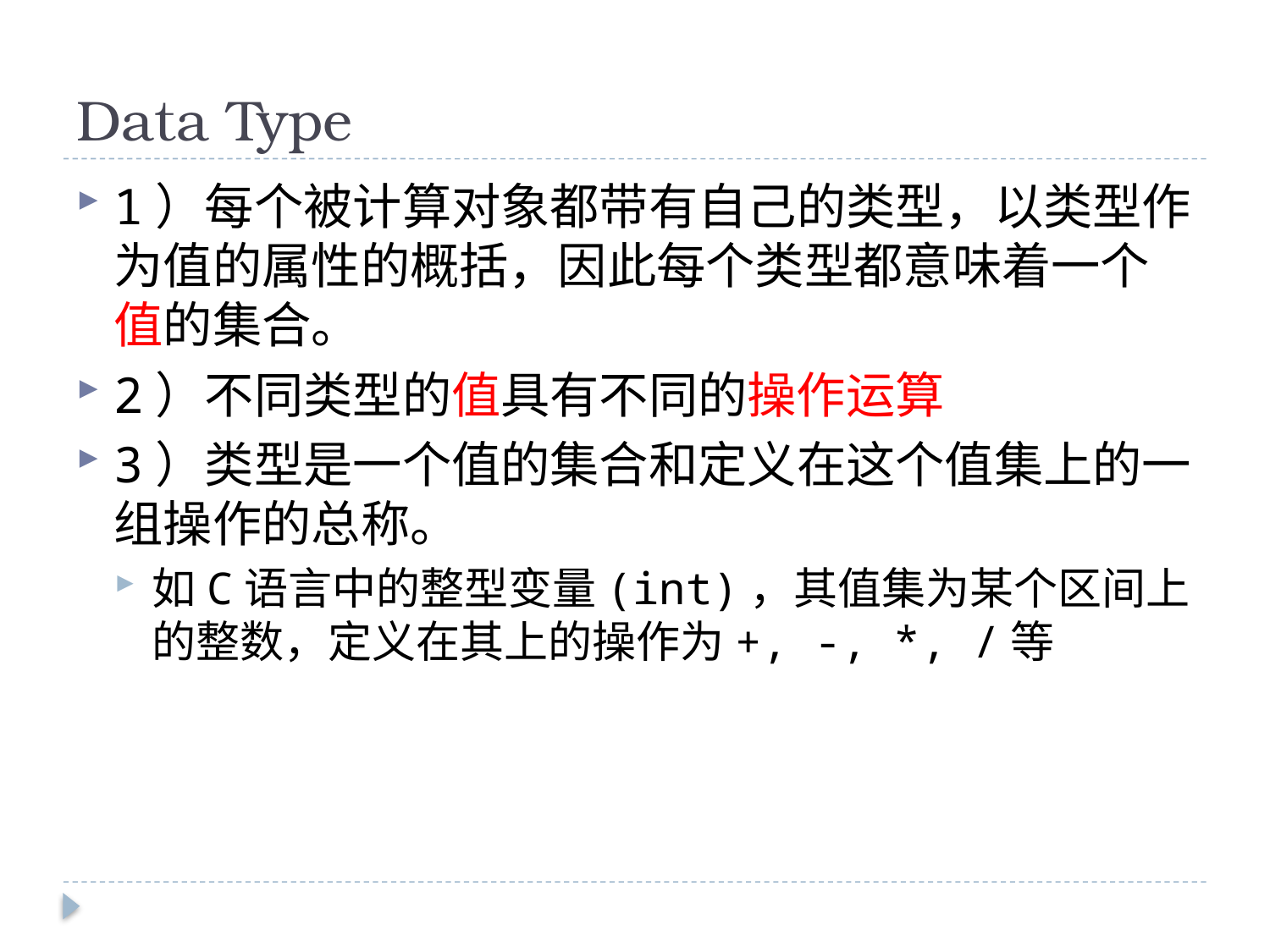

# Data Type
1）每个被计算对象都带有自己的类型，以类型作为值的属性的概括，因此每个类型都意味着一个值的集合。
2）不同类型的值具有不同的操作运算
3）类型是一个值的集合和定义在这个值集上的一组操作的总称。
如C语言中的整型变量(int)，其值集为某个区间上的整数，定义在其上的操作为+, -, *, /等

13